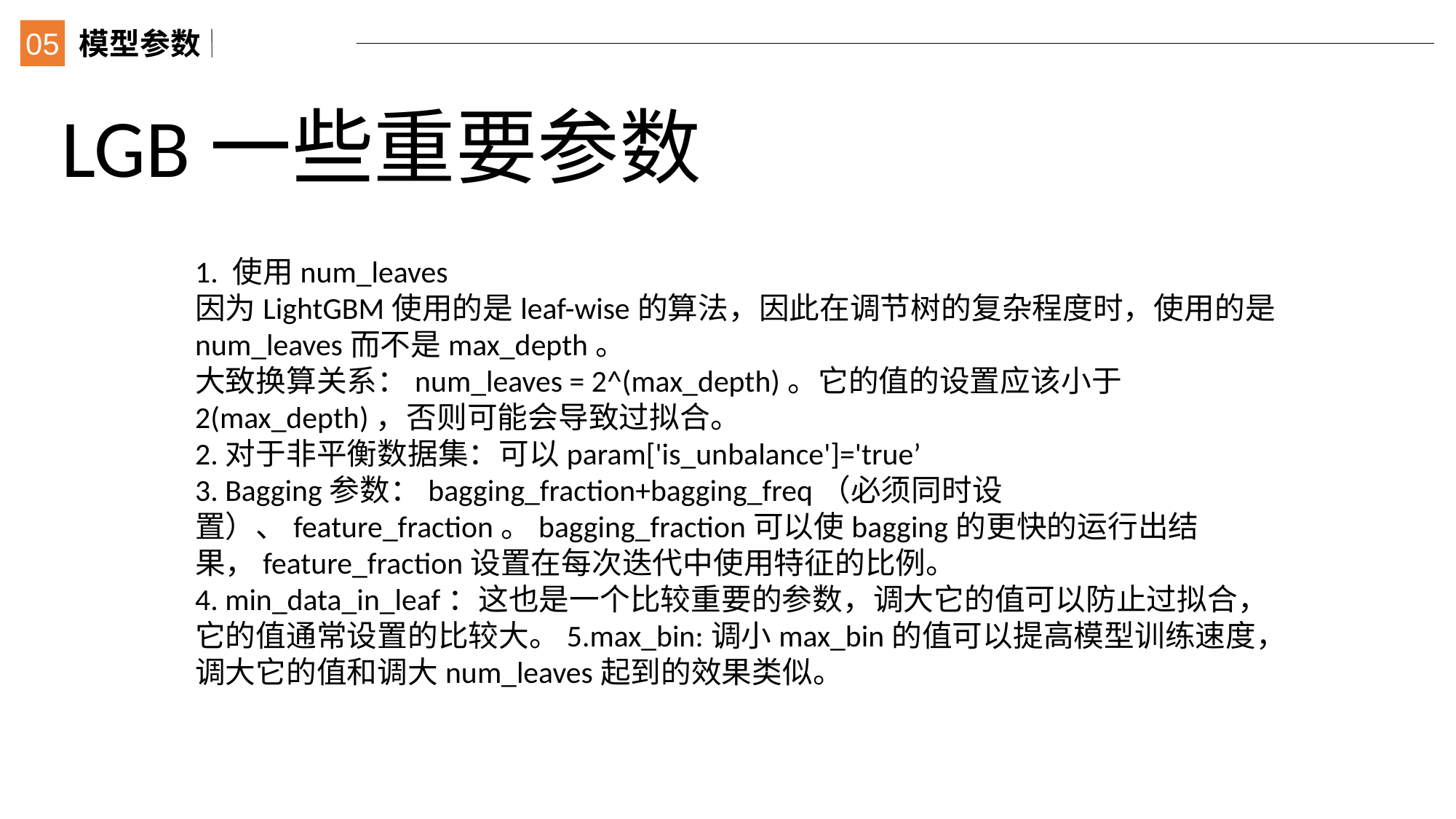

05
模型参数

LGB一些重要参数
1. 使用num_leaves
因为LightGBM使用的是leaf-wise的算法，因此在调节树的复杂程度时，使用的是num_leaves而不是max_depth。
大致换算关系：num_leaves = 2^(max_depth)。它的值的设置应该小于2(max_depth)，否则可能会导致过拟合。
2.对于非平衡数据集：可以param['is_unbalance']='true’
3. Bagging参数：bagging_fraction+bagging_freq（必须同时设置）、feature_fraction。bagging_fraction可以使bagging的更快的运行出结果，feature_fraction设置在每次迭代中使用特征的比例。
4. min_data_in_leaf：这也是一个比较重要的参数，调大它的值可以防止过拟合，它的值通常设置的比较大。5.max_bin:调小max_bin的值可以提高模型训练速度，调大它的值和调大num_leaves起到的效果类似。